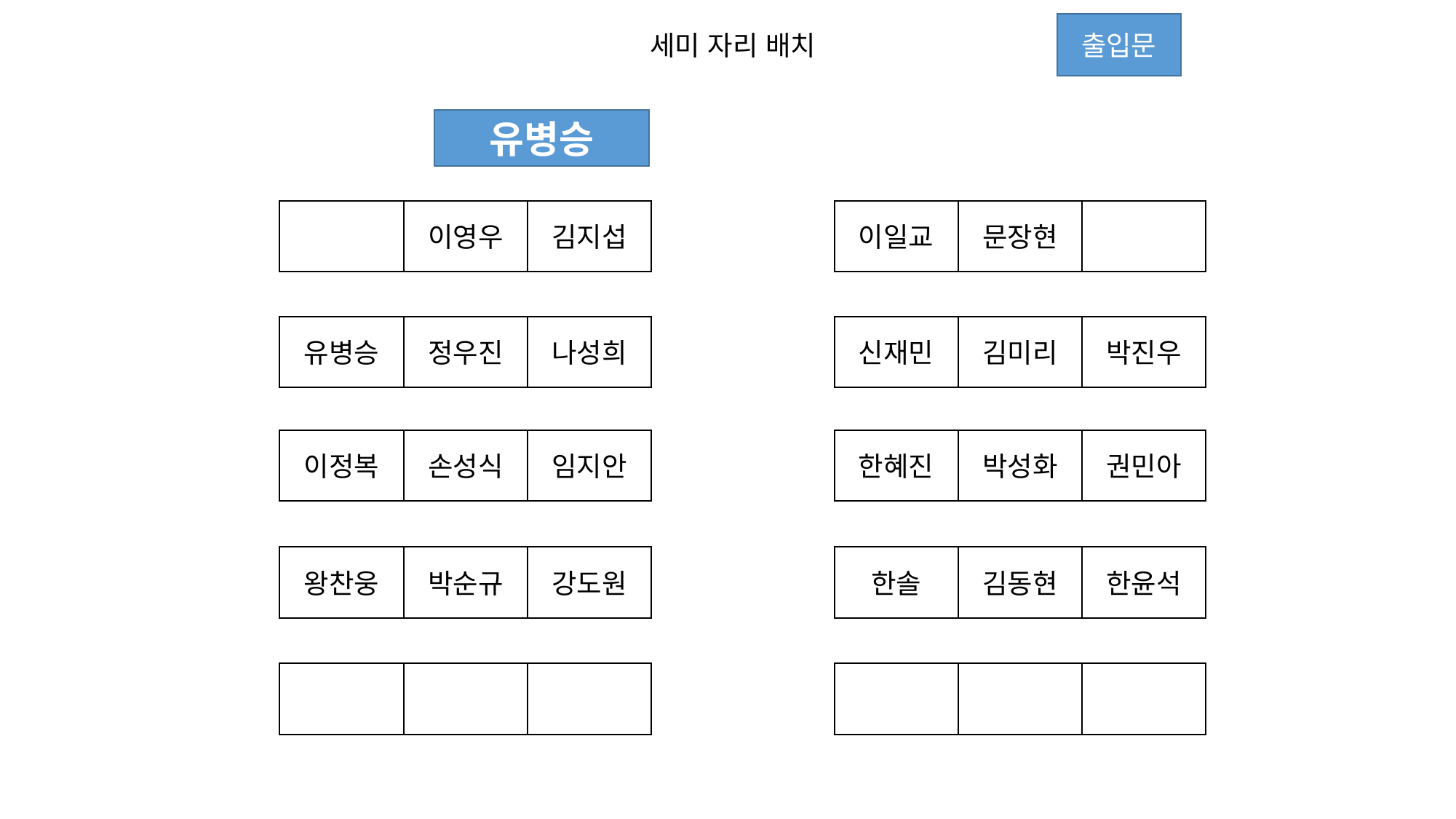

출입문
세미 자리 배치
유병승

이영우
김지섭
이일교
문장현

유병승
정우진
나성희
신재민
김미리
박진우
이정복
손성식
임지안
한혜진
박성화
권민아
왕찬웅
박순규
강도원
한솔
김동현
한윤석